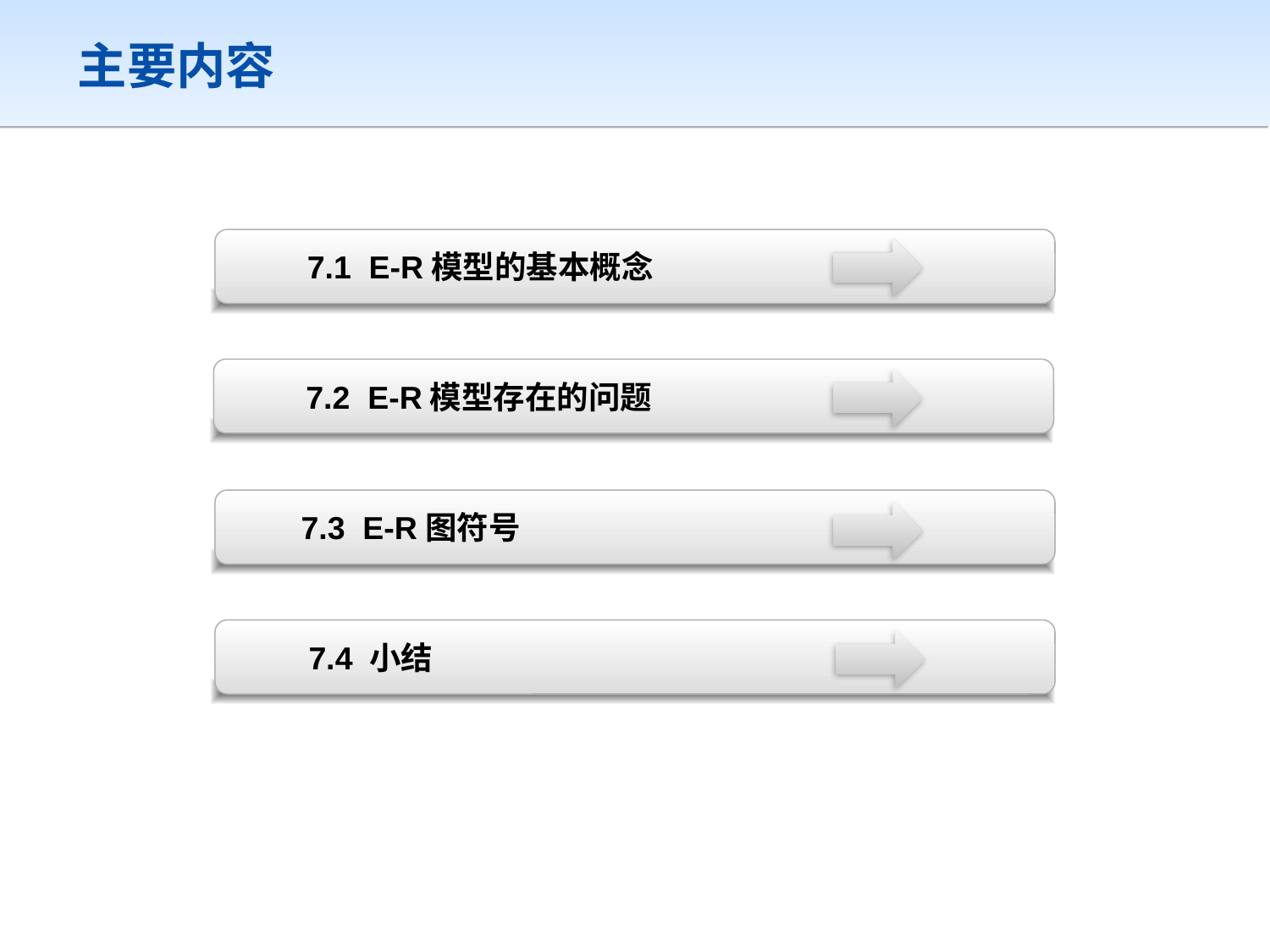

主要内容

       7.1  E-R模型的基本概念

       7.2  E-R模型存在的问题

7.3  E-R图符号

7.4 小结